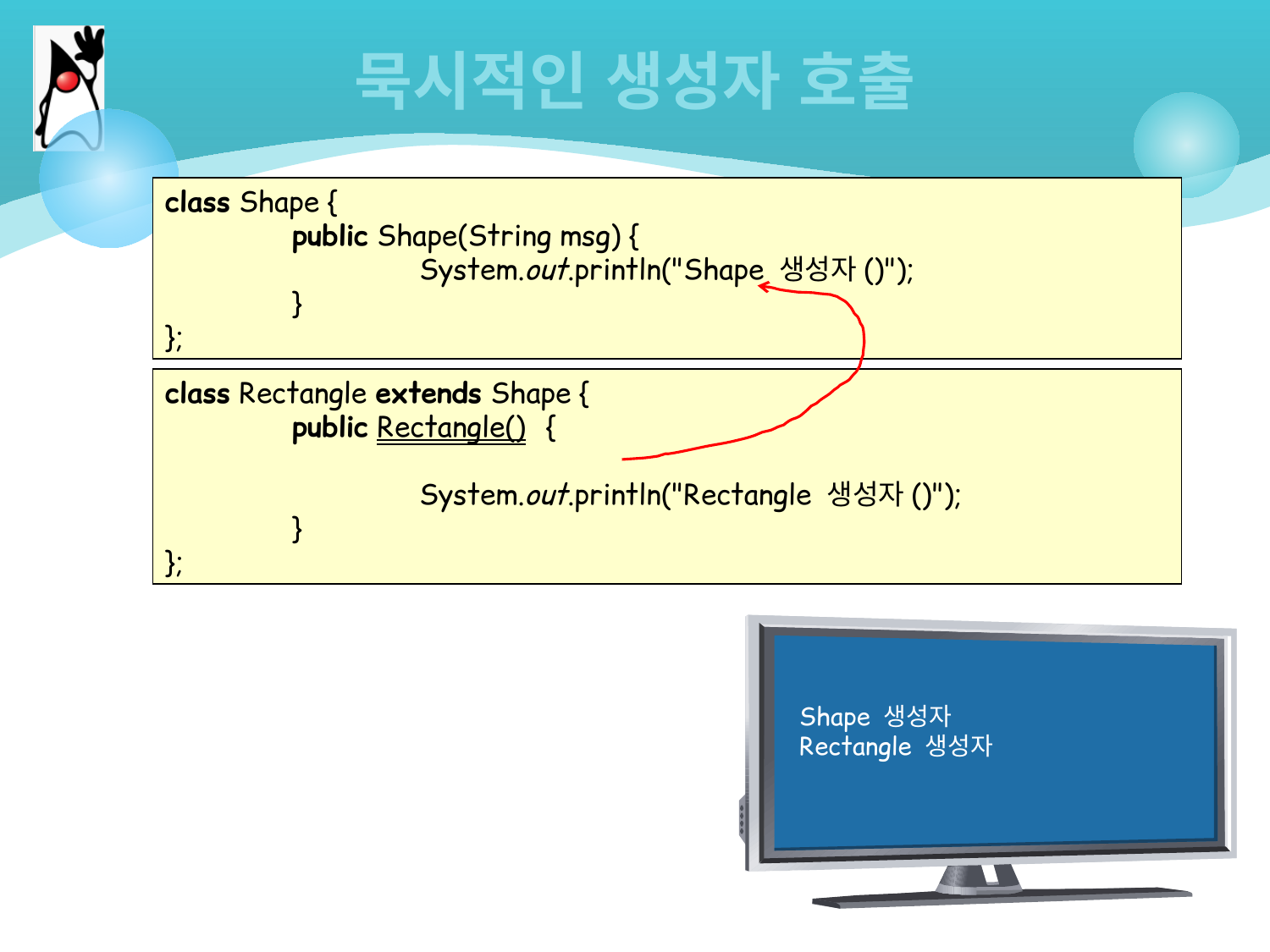

# 묵시적인 생성자 호출
class Shape {
	public Shape(String msg) {
		System.out.println("Shape 생성자()");
	}
};

class Rectangle extends Shape {
	public Rectangle()	{

		System.out.println("Rectangle 생성자()");
	}
};

1부터 10까지의 정수의 합 = 55

Shape 생성자
Rectangle 생성자